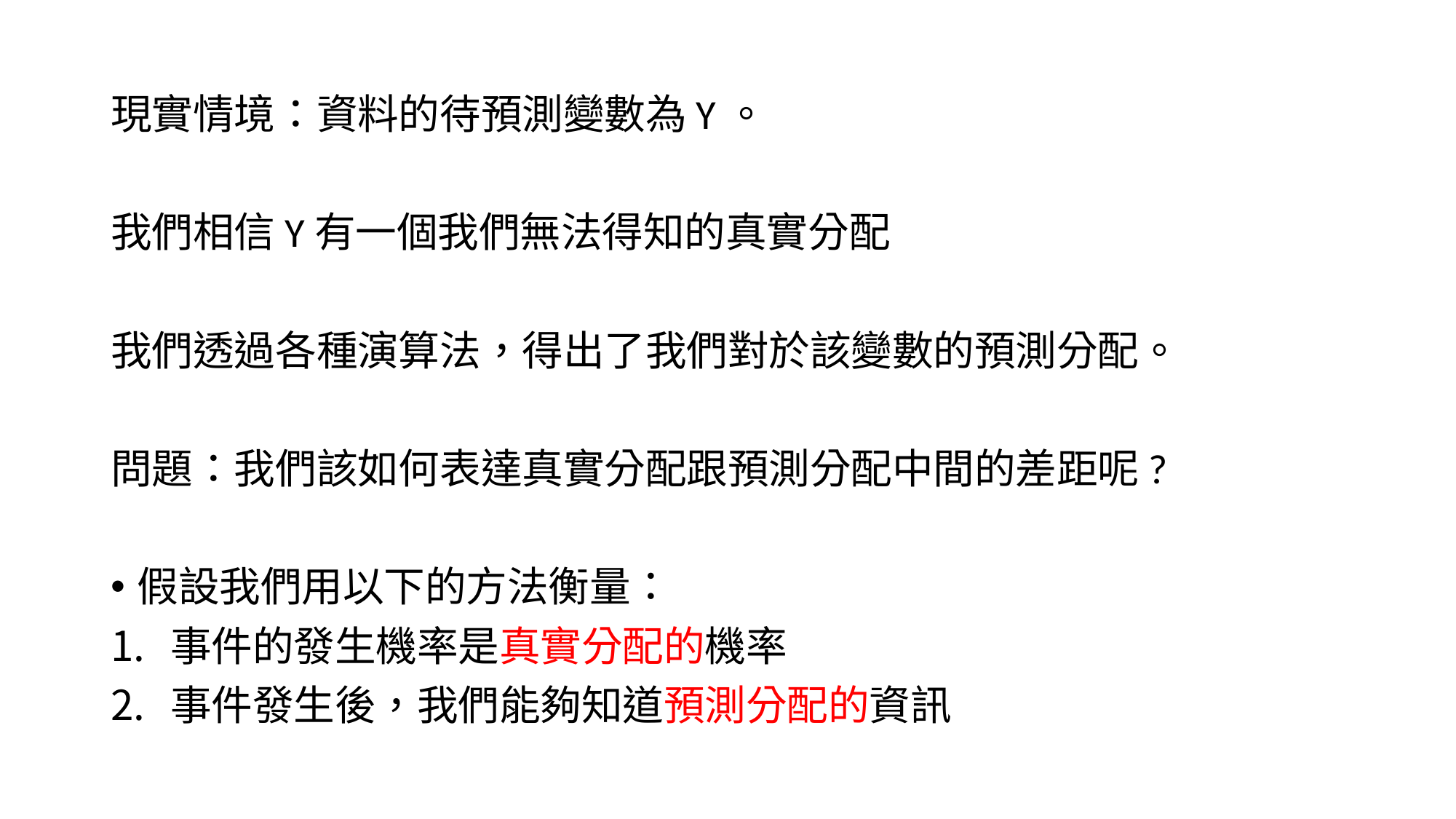

現實情境：資料的待預測變數為Y。

我們相信Y有一個我們無法得知的真實分配

我們透過各種演算法，得出了我們對於該變數的預測分配。

問題：我們該如何表達真實分配跟預測分配中間的差距呢?

假設我們用以下的方法衡量：
事件的發生機率是真實分配的機率
事件發生後，我們能夠知道預測分配的資訊